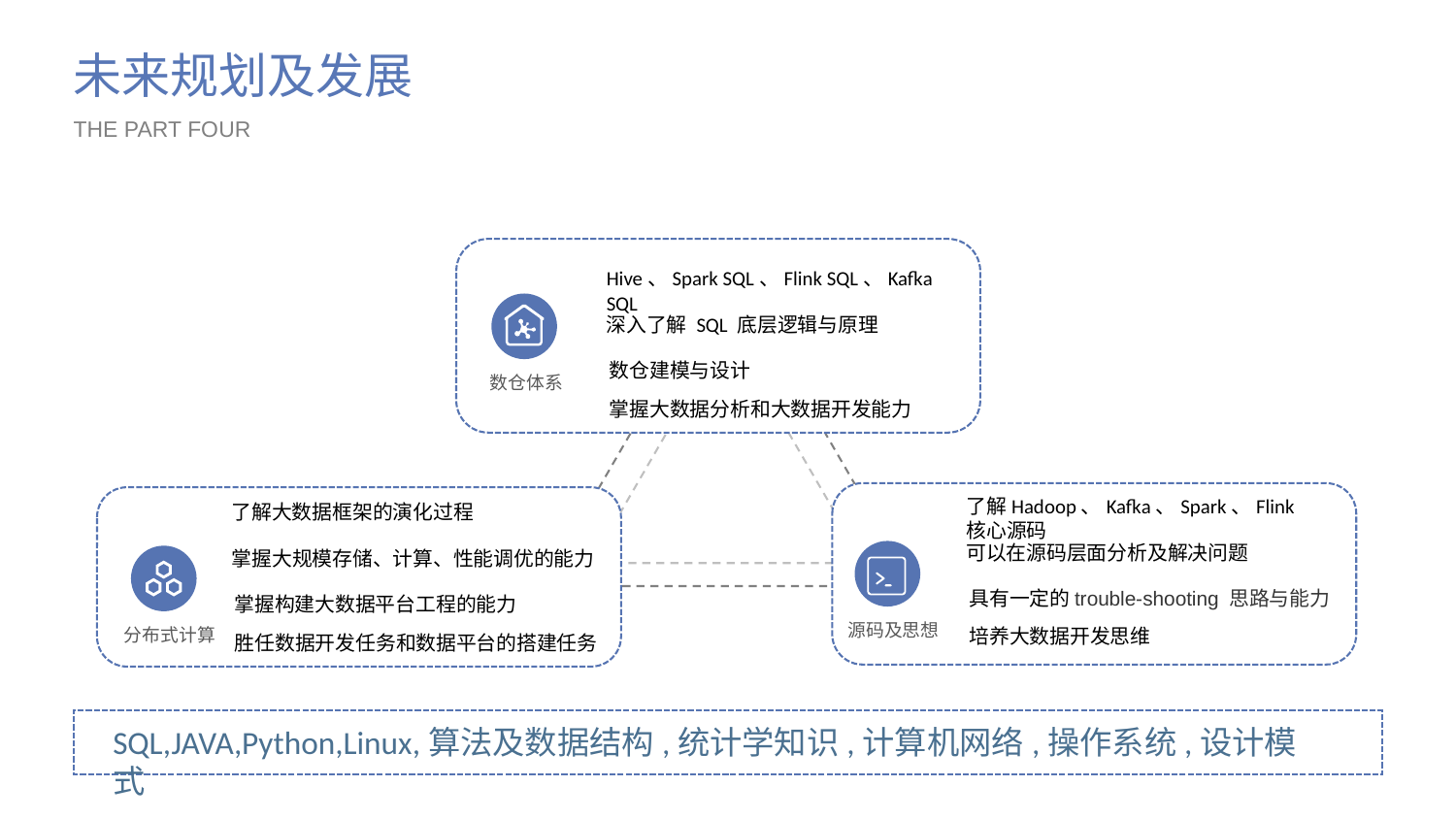

未来规划及发展
THE PART FOUR

Hive、Spark SQL、Flink SQL、Kafka SQL

深入了解 SQL 底层逻辑与原理

数仓建模与设计
数仓体系
掌握大数据分析和大数据开发能力

了解Hadoop、Kafka、Spark、Flink核心源码

了解大数据框架的演化过程
可以在源码层面分析及解决问题
掌握大规模存储、计算、性能调优的能力

具有一定的trouble-shooting 思路与能力
掌握构建大数据平台工程的能力

源码及思想
分布式计算
培养大数据开发思维
胜任数据开发任务和数据平台的搭建任务

SQL,JAVA,Python,Linux,算法及数据结构,统计学知识,计算机网络,操作系统,设计模式